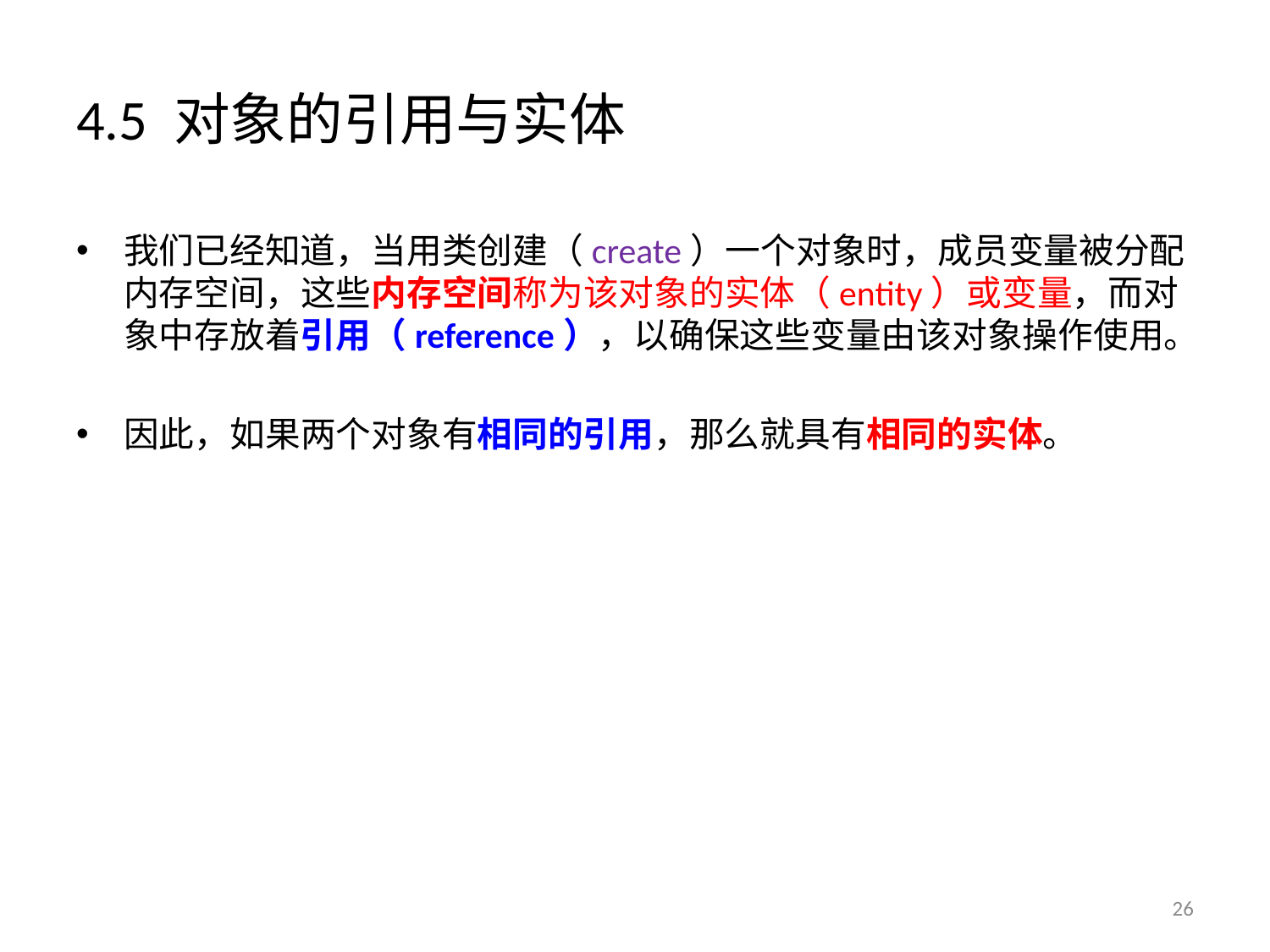

# 4.5 对象的引用与实体
我们已经知道，当用类创建（create）一个对象时，成员变量被分配内存空间，这些内存空间称为该对象的实体（entity）或变量，而对象中存放着引用（reference），以确保这些变量由该对象操作使用。

因此，如果两个对象有相同的引用，那么就具有相同的实体。
26